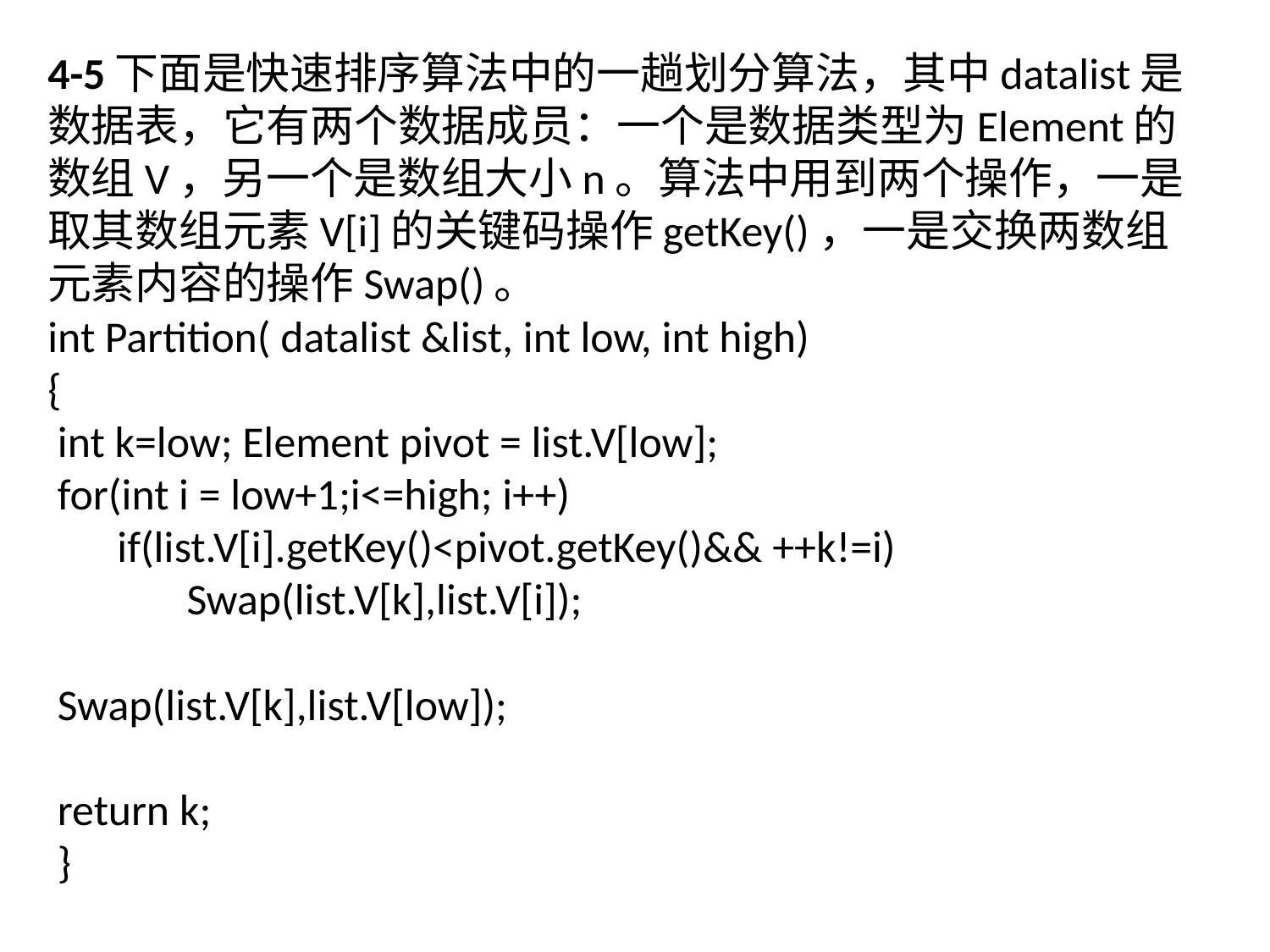

# 4-5下面是快速排序算法中的一趟划分算法，其中datalist是数据表，它有两个数据成员：一个是数据类型为Element的数组V，另一个是数组大小n。算法中用到两个操作，一是取其数组元素V[i]的关键码操作getKey()，一是交换两数组元素内容的操作Swap()。  int Partition( datalist &list, int low, int high) { int k=low; Element pivot = list.V[low];  for(int i = low+1;i<=high; i++) if(list.V[i].getKey()<pivot.getKey()&& ++k!=i)               Swap(list.V[k],list.V[i]);  Swap(list.V[k],list.V[low]);  return k;  }